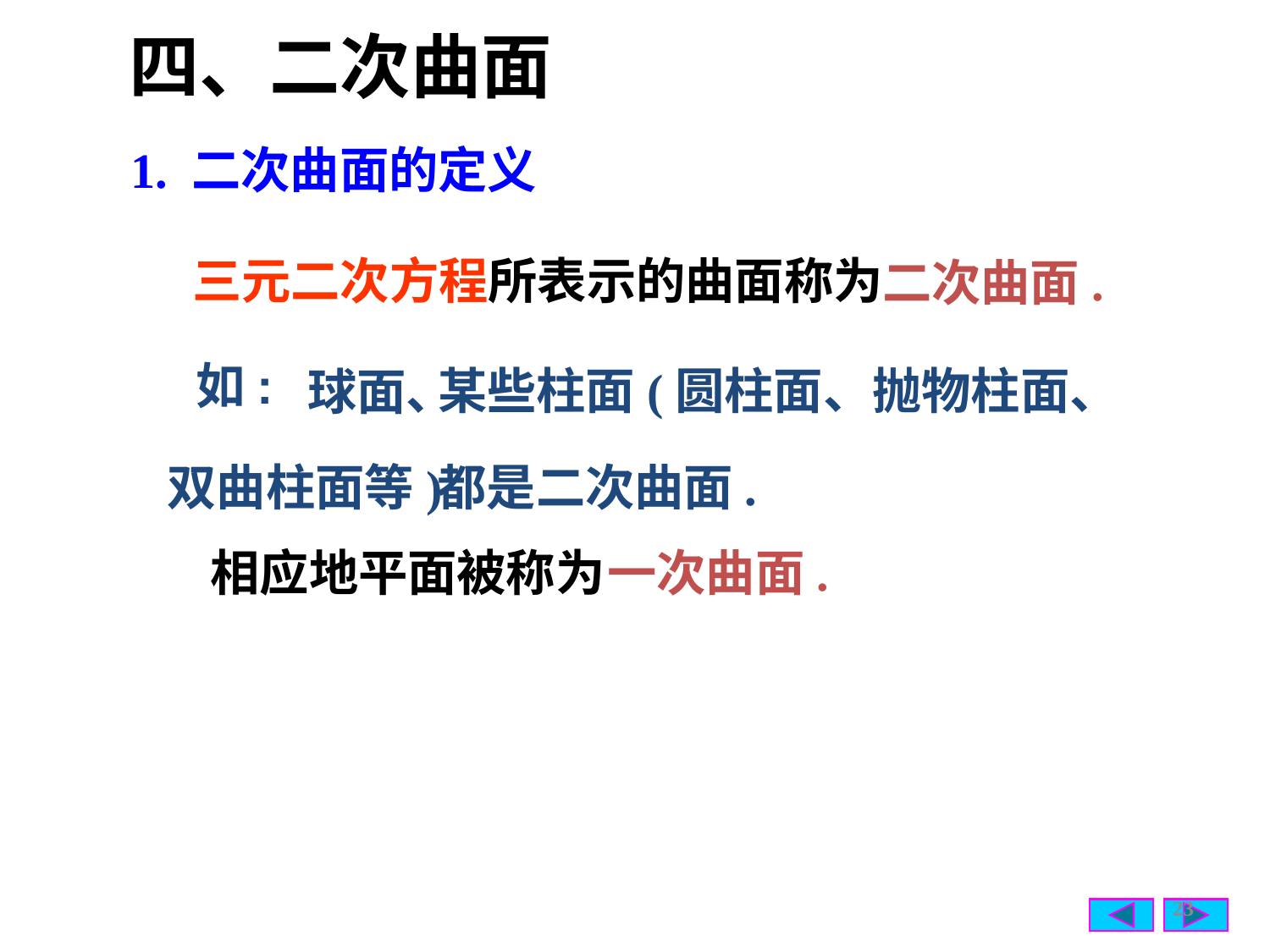

四、二次曲面
 1. 二次曲面的定义
三元二次方程所表示的曲面称为
二次曲面.
某些柱面(圆柱面、抛物柱面、
如:
球面、
双曲柱面等)
都是二次曲面.
 相应地平面被称为
一次曲面.
23